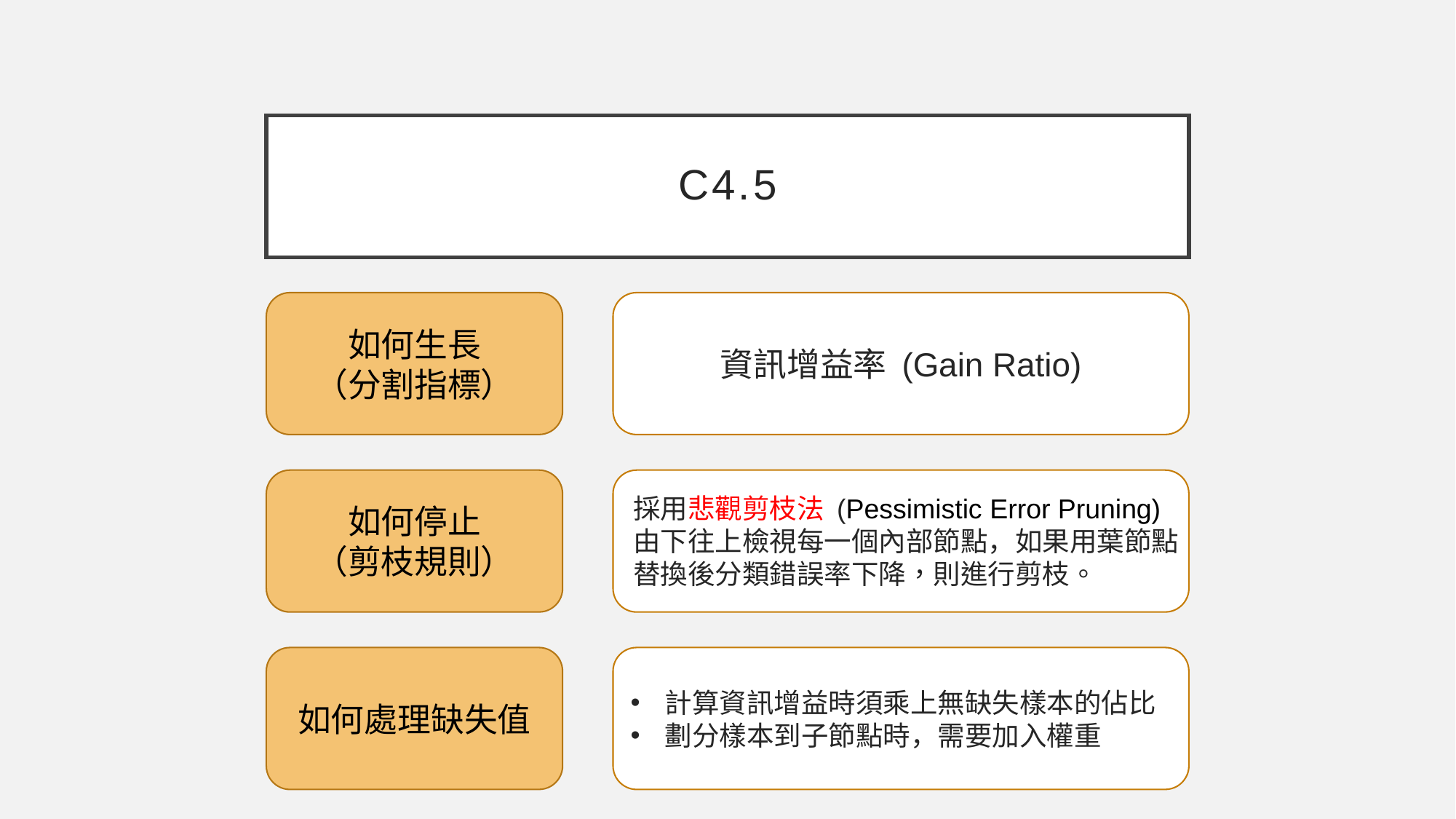

# C4.5

如何生長
（分割指標）
資訊增益率 (Gain Ratio)

如何停止
（剪枝規則）
採用悲觀剪枝法 (Pessimistic Error Pruning)
由下往上檢視每一個內部節點，如果用葉節點替換後分類錯誤率下降，則進行剪枝。
如何處理缺失值
計算資訊增益時須乘上無缺失樣本的佔比
劃分樣本到子節點時，需要加入權重